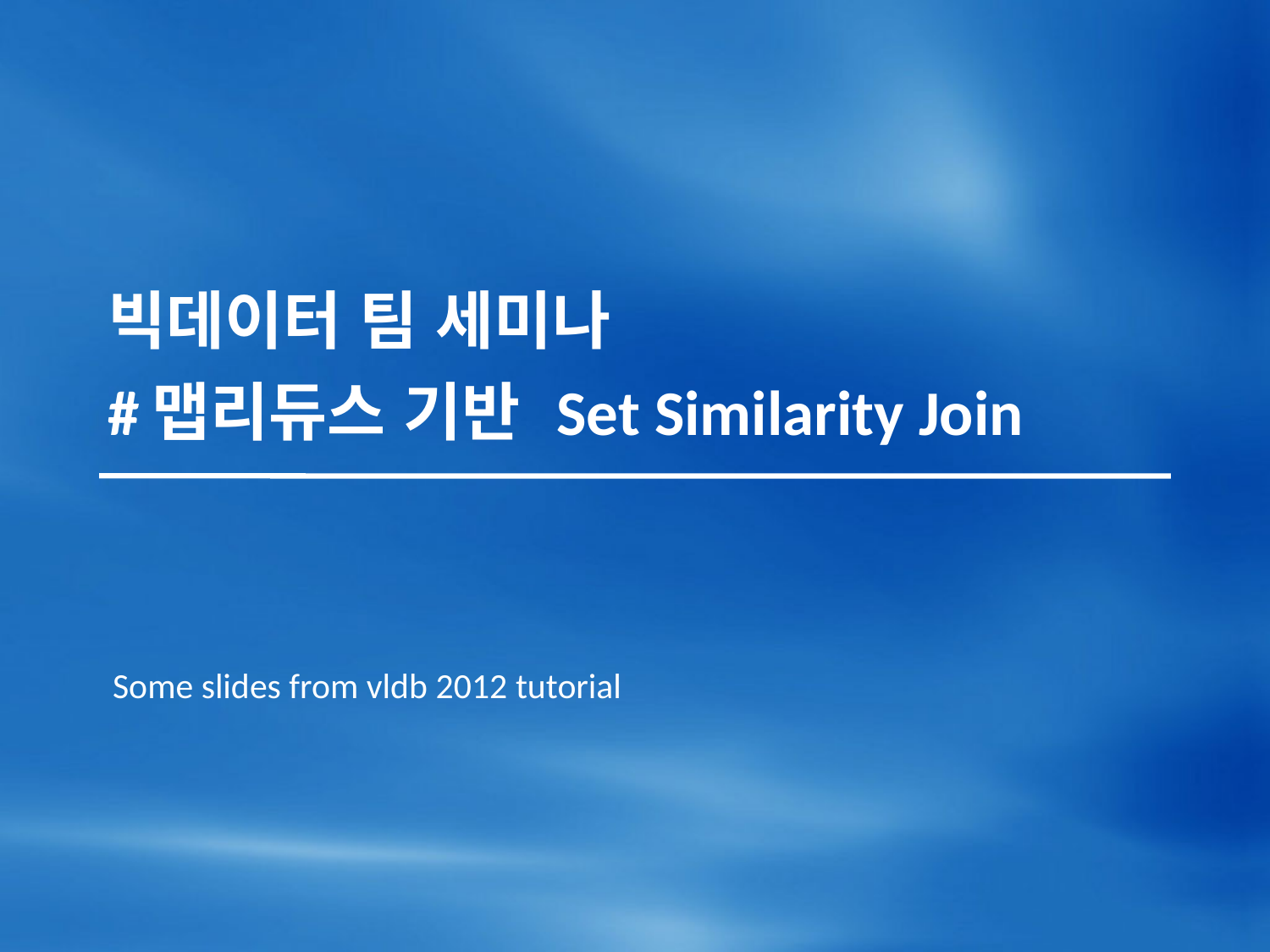

# 빅데이터 팀 세미나 #맵리듀스 기반 Set Similarity Join

Some slides from vldb 2012 tutorial